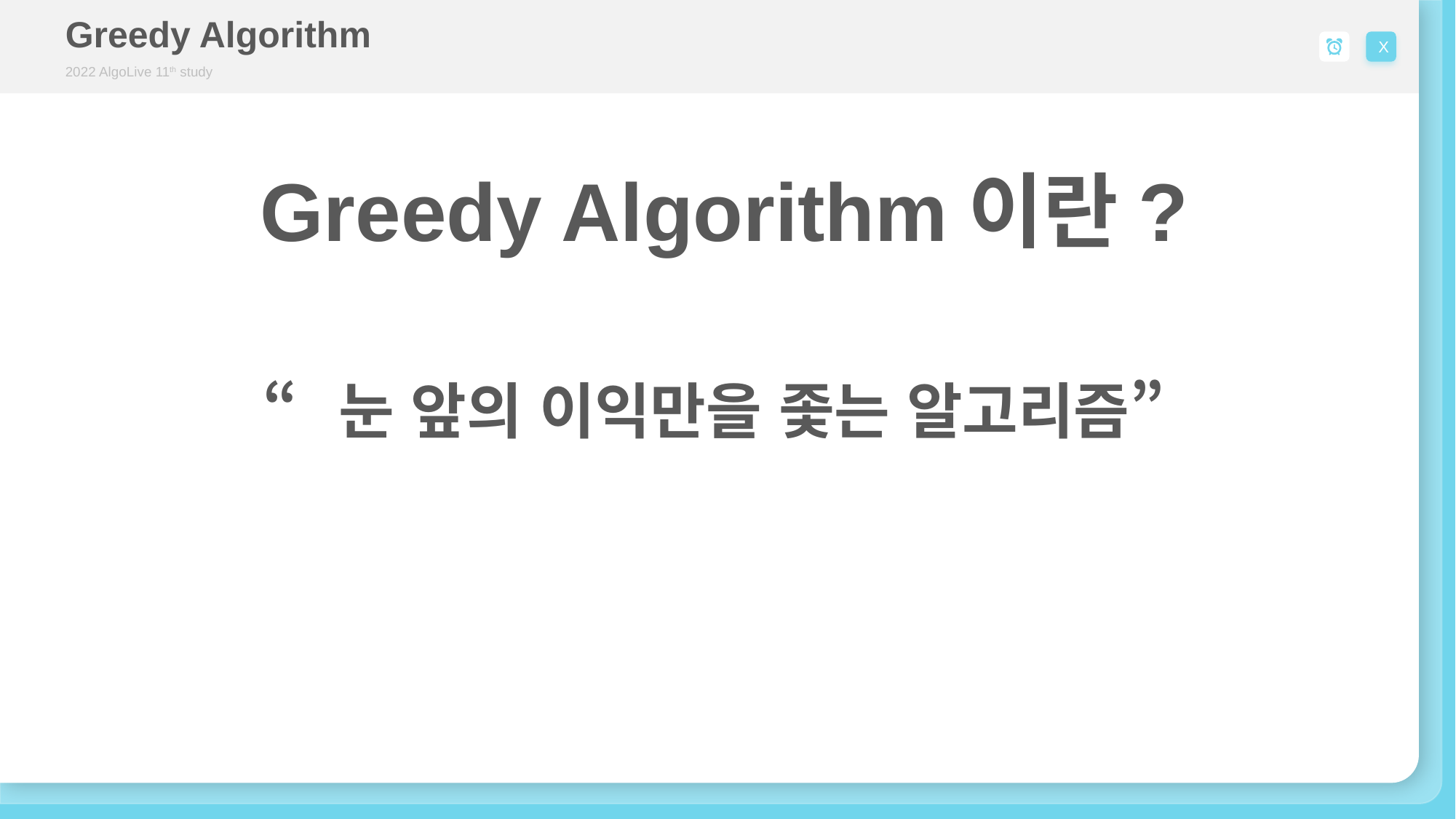

Greedy Algorithm
2022 AlgoLive 11th study

X
Greedy Algorithm이란?
“눈 앞의 이익만을 좇는 알고리즘”